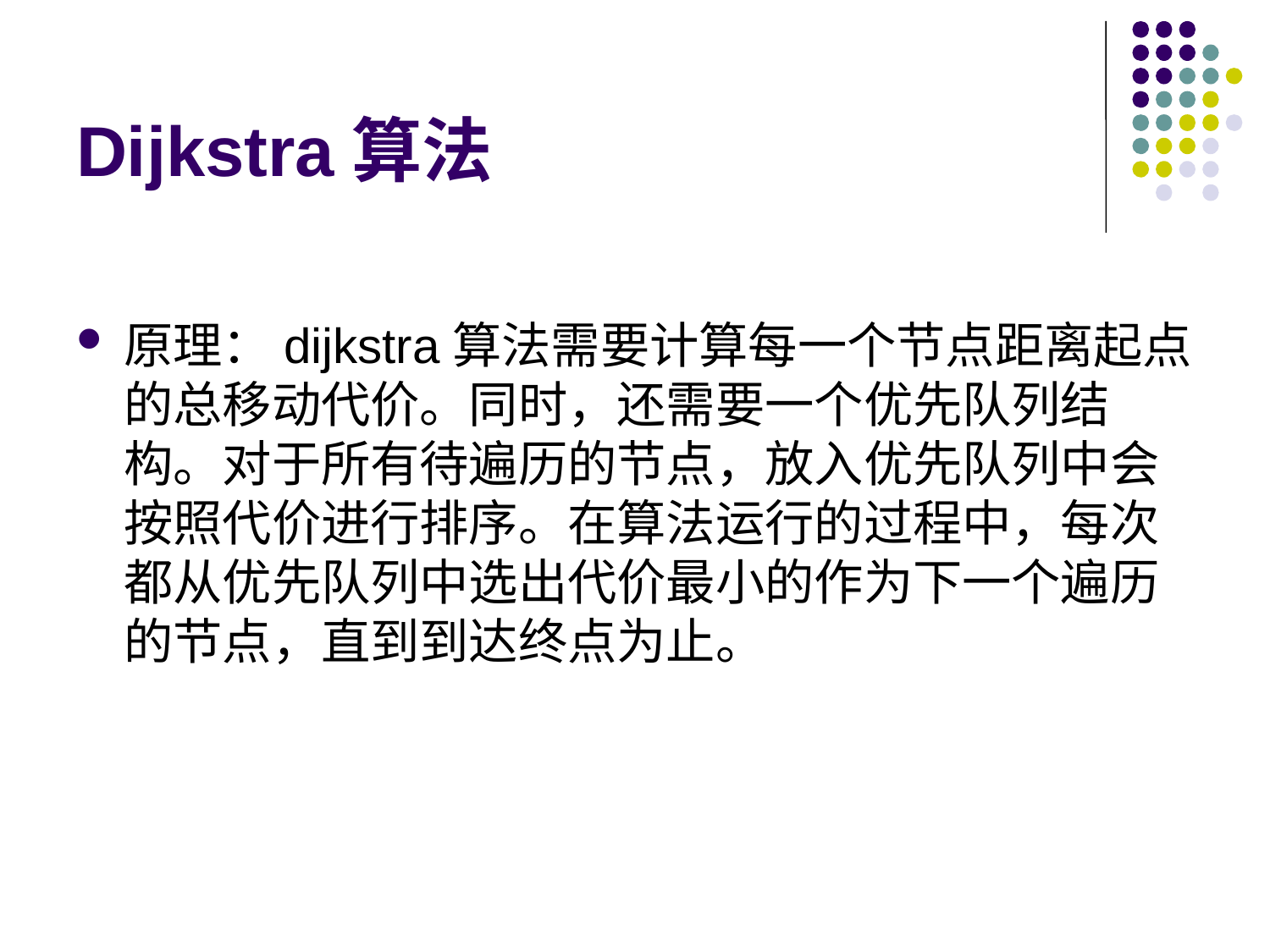

# Dijkstra算法

原理：dijkstra算法需要计算每一个节点距离起点的总移动代价。同时，还需要一个优先队列结构。对于所有待遍历的节点，放入优先队列中会按照代价进行排序。在算法运行的过程中，每次都从优先队列中选出代价最小的作为下一个遍历的节点，直到到达终点为止。